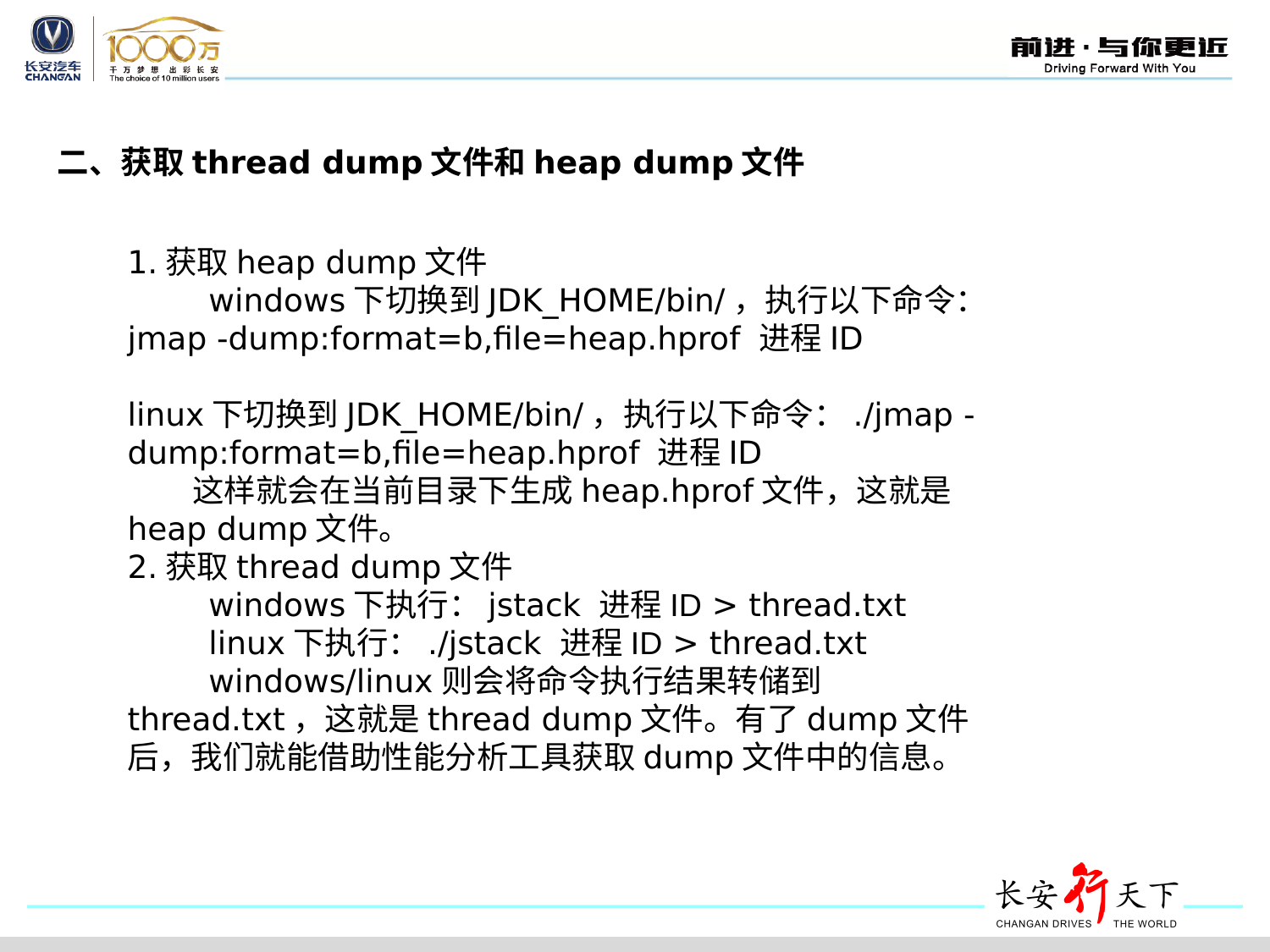

二、获取thread dump文件和heap dump文件
1.获取heap dump文件
        windows下切换到JDK_HOME/bin/，执行以下命令：jmap -dump:format=b,file=heap.hprof 进程ID
        linux下切换到JDK_HOME/bin/，执行以下命令：./jmap -dump:format=b,file=heap.hprof 进程ID
        这样就会在当前目录下生成heap.hprof文件，这就是heap dump文件。
2.获取thread dump文件
        windows下执行：jstack 进程ID > thread.txt
        linux下执行：./jstack 进程ID > thread.txt
        windows/linux则会将命令执行结果转储到thread.txt，这就是thread dump文件。有了dump文件后，我们就能借助性能分析工具获取dump文件中的信息。